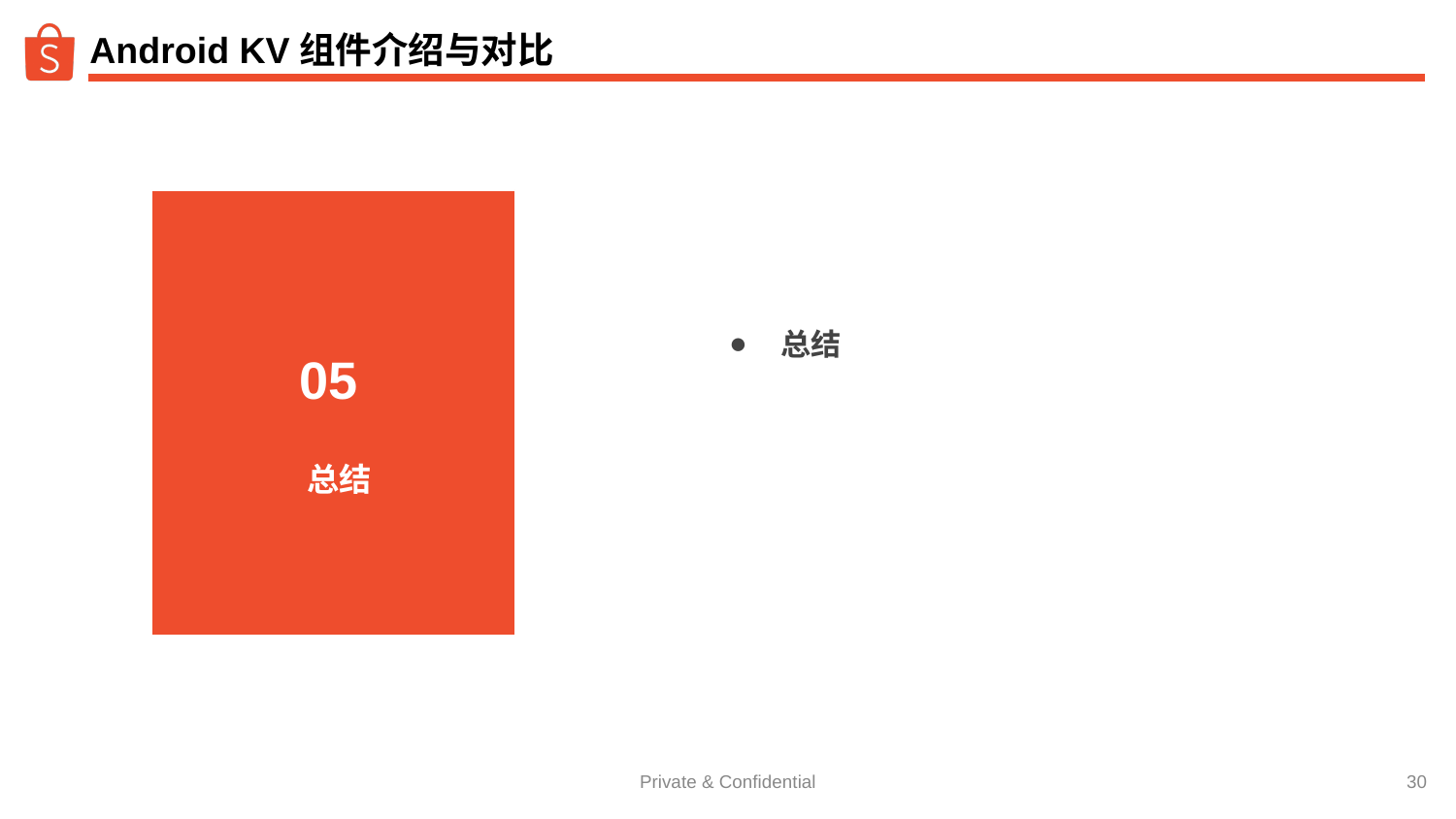

# Android KV组件介绍与对比

总结
 05

简介
总结
30